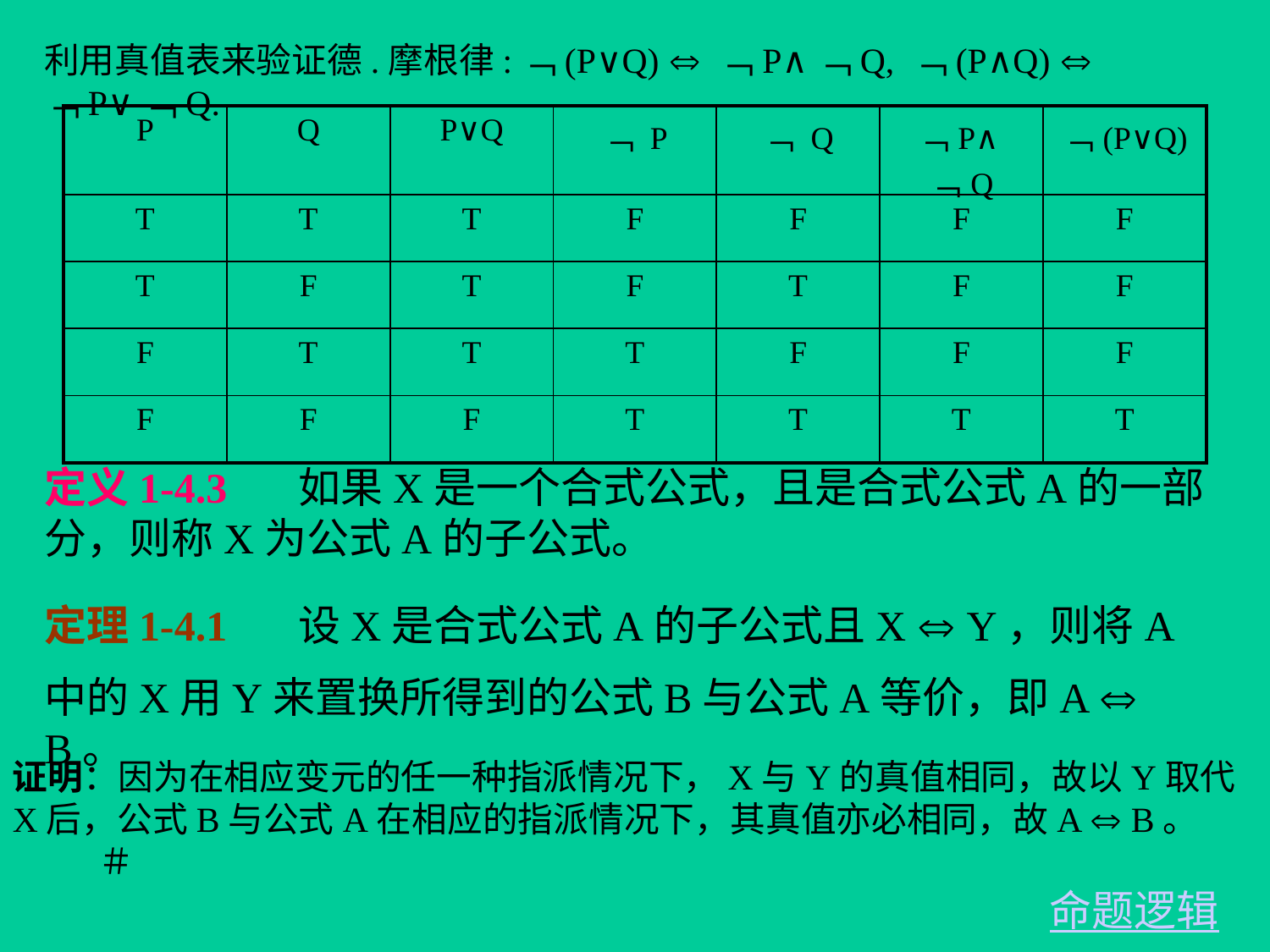

利用真值表来验证德.摩根律:﹁(P∨Q) ⇔ ﹁P∧﹁Q, ﹁(P∧Q) ⇔ ﹁P∨﹁Q.
| P | Q | P∨Q | ﹁ P | ﹁ Q | ﹁P∧﹁Q | ﹁(P∨Q) |
| --- | --- | --- | --- | --- | --- | --- |
| T | T | T | F | F | F | F |
| T | F | T | F | T | F | F |
| F | T | T | T | F | F | F |
| F | F | F | T | T | T | T |
定义1-4.3	如果X是一个合式公式，且是合式公式A的一部分，则称X为公式A的子公式。
定理1-4.1	设X是合式公式A的子公式且X ⇔ Y，则将A
中的X用Y来置换所得到的公式B与公式A等价，即A ⇔ B。
证明：因为在相应变元的任一种指派情况下，X与Y的真值相同，故以Y取代X后，公式B与公式A在相应的指派情况下，其真值亦必相同，故A ⇔ B。                   ＃
命题逻辑